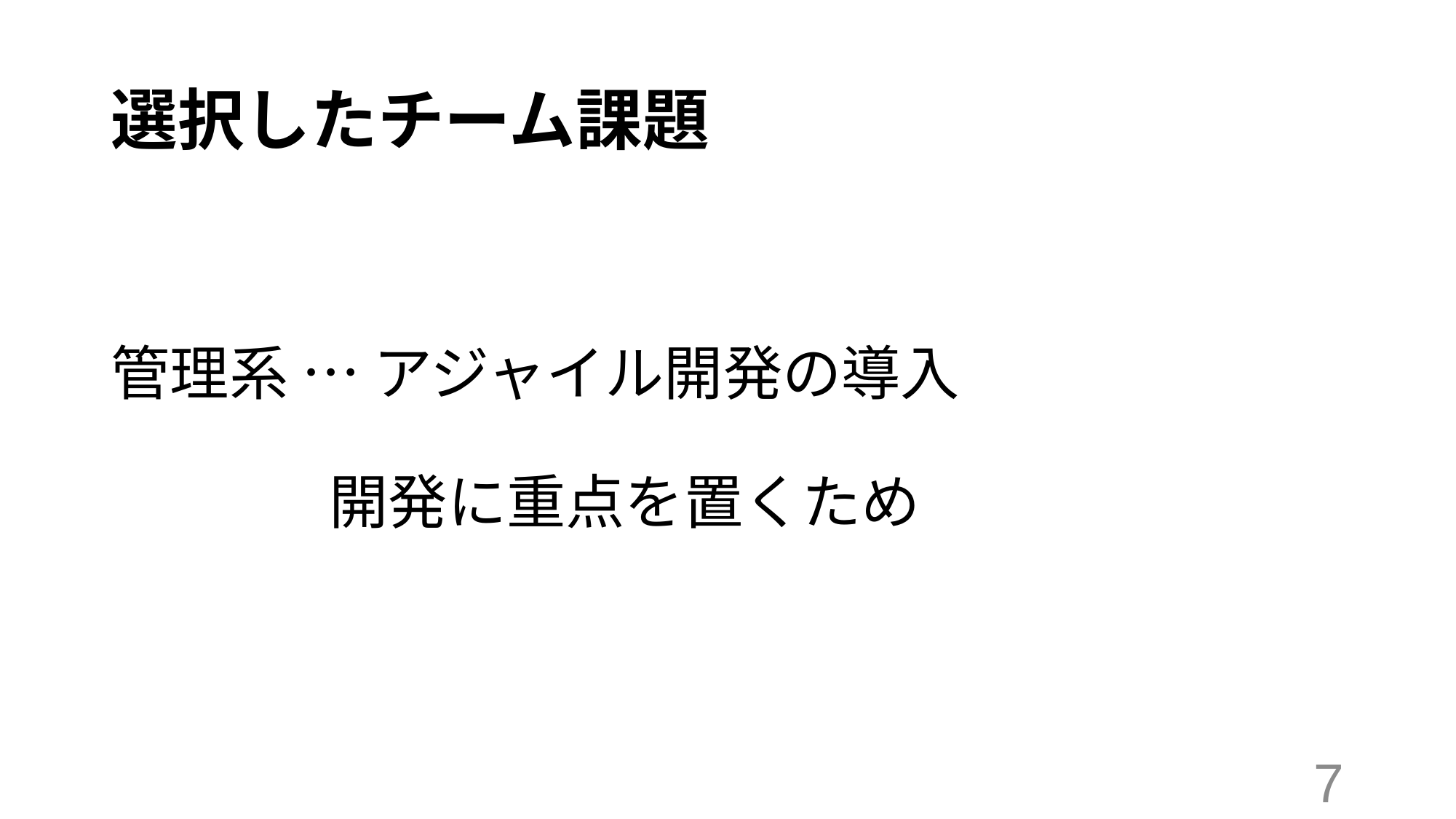

# 選択したチーム課題

管理系 … アジャイル開発の導入
		開発に重点を置くため

7